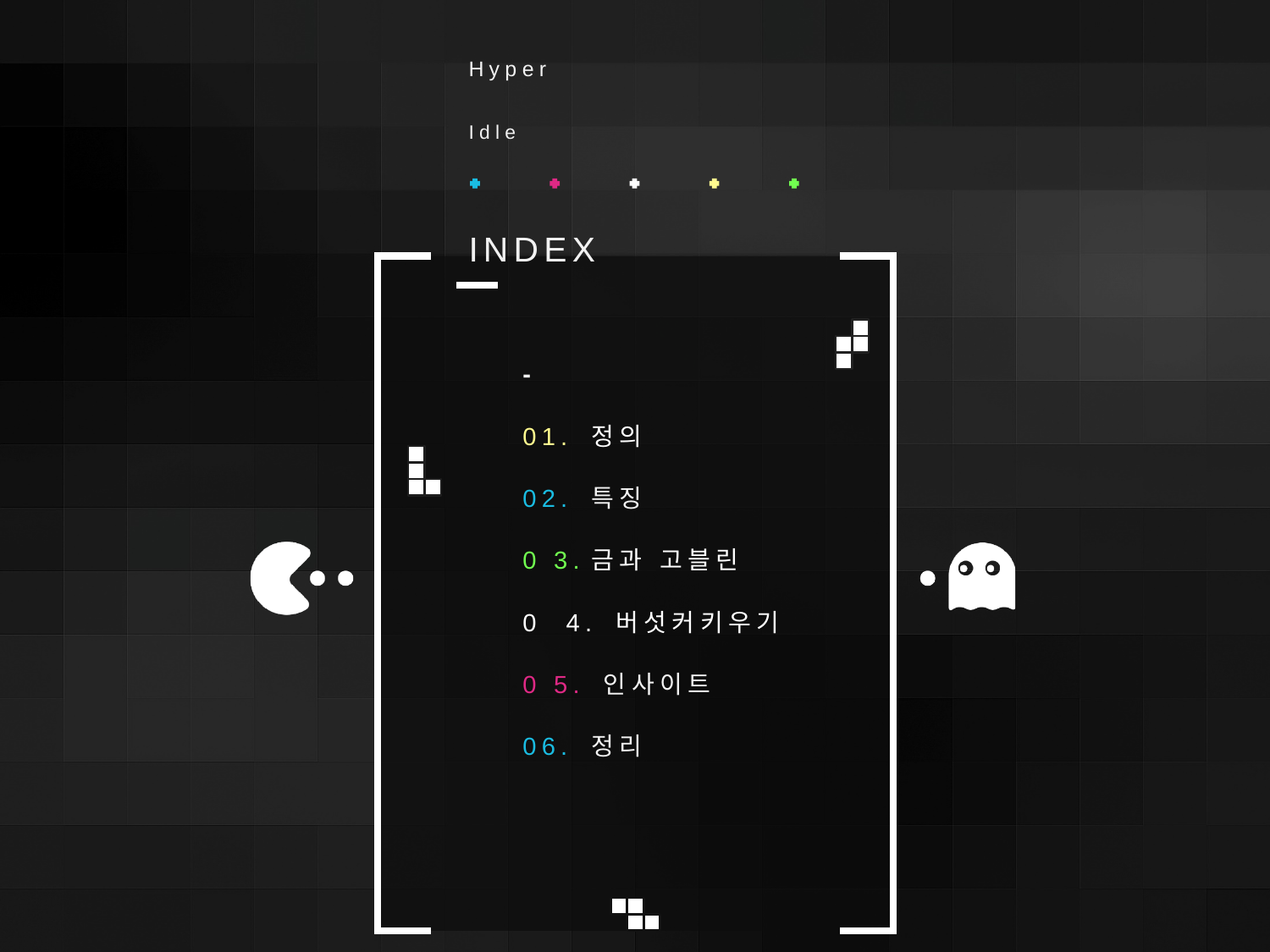

Hyper
Idle
INDEX
-
01. 정의
02. 특징
0 3.금과 고블린
0  4. 버섯커키우기
0 5. 인사이트
06. 정리